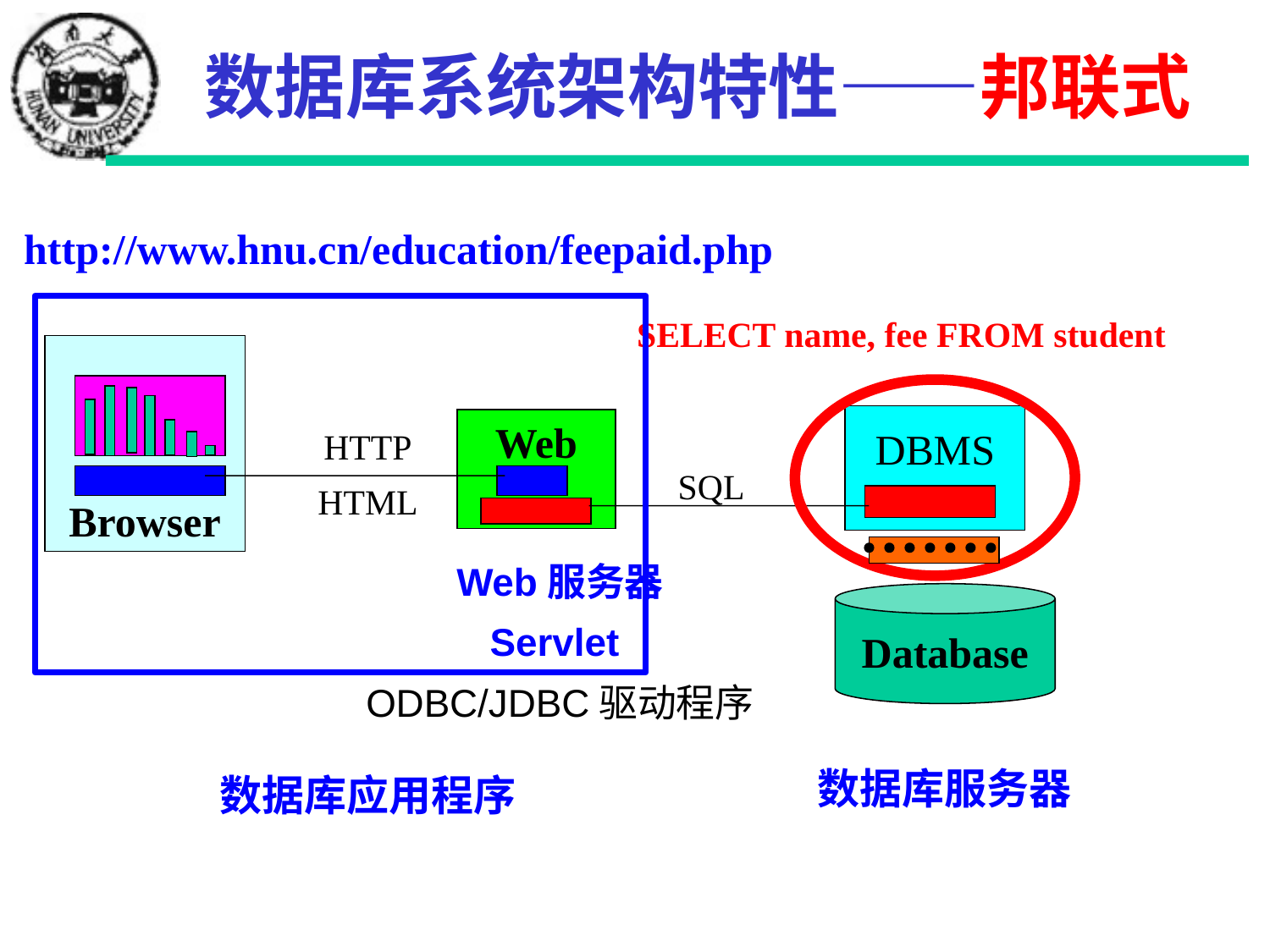

# 数据库系统架构特性——邦联式
http://www.hnu.cn/education/feepaid.php

SELECT name, fee FROM student

Browser

HTTP
HTML
DBMS

Web

SQL

Web服务器
Servlet
ODBC/JDBC驱动程序

Database
数据库服务器
数据库应用程序